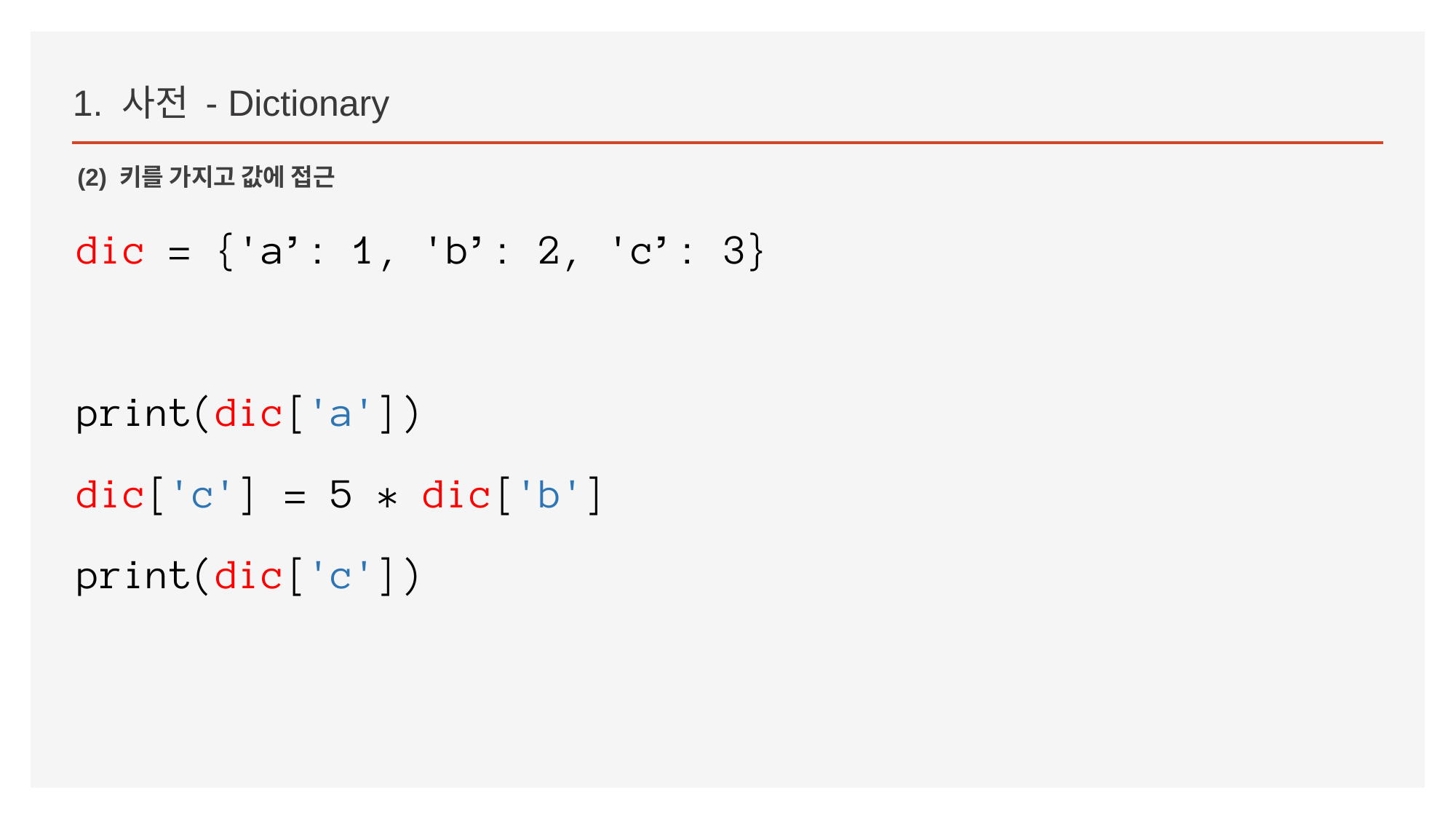

1. 사전 - Dictionary
(2) 키를 가지고 값에 접근
dic = {'a’: 1, 'b’: 2, 'c’: 3}

print(dic['a'])
dic['c'] = 5 * dic['b']
print(dic['c'])